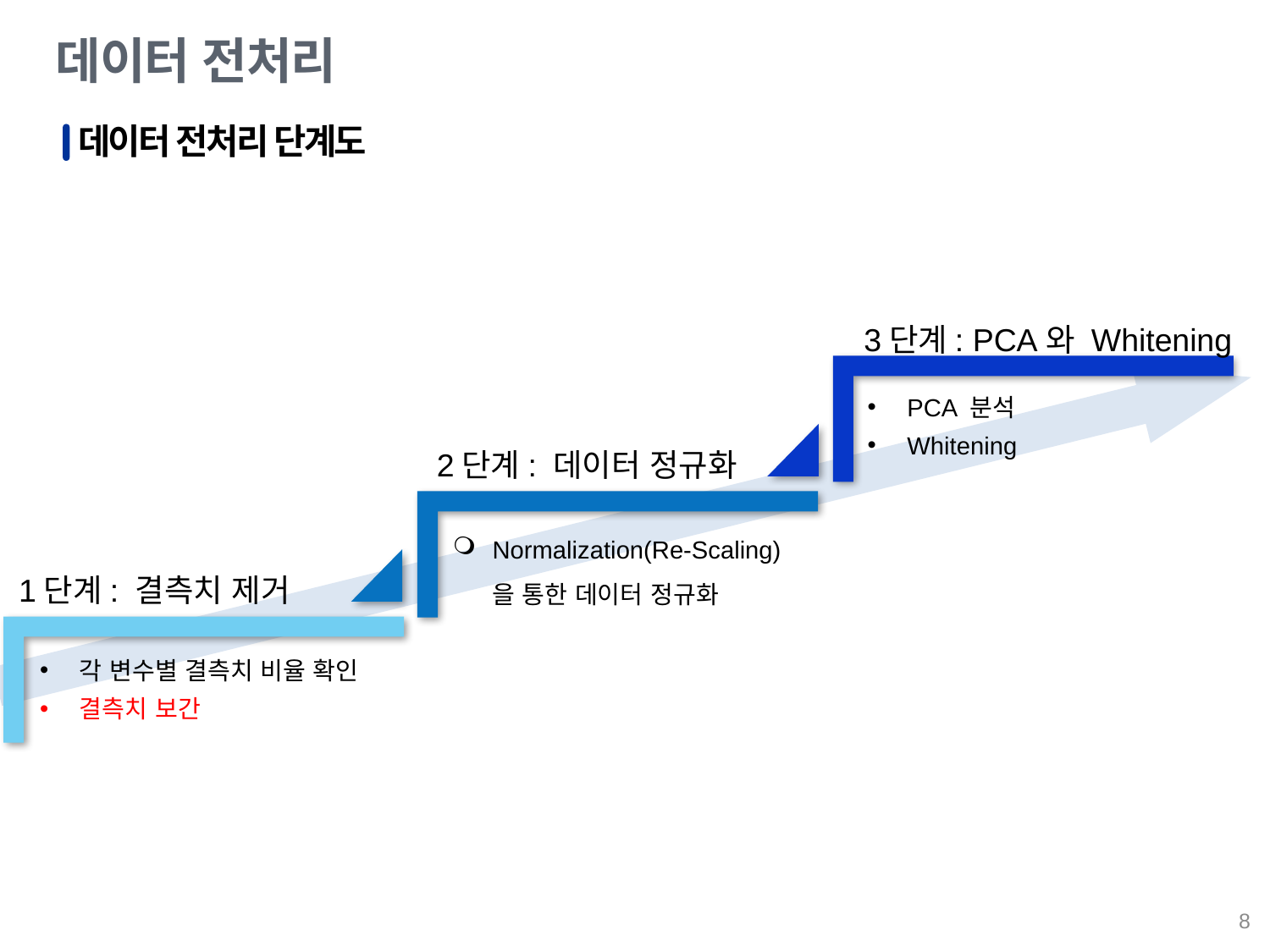

데이터 전처리
데이터 전처리 단계도

3단계: PCA와 Whitening

PCA 분석
Whitening

2단계: 데이터 정규화

Normalization(Re-Scaling)을 통한 데이터 정규화

1단계: 결측치 제거
각 변수별 결측치 비율 확인
결측치 보간
8